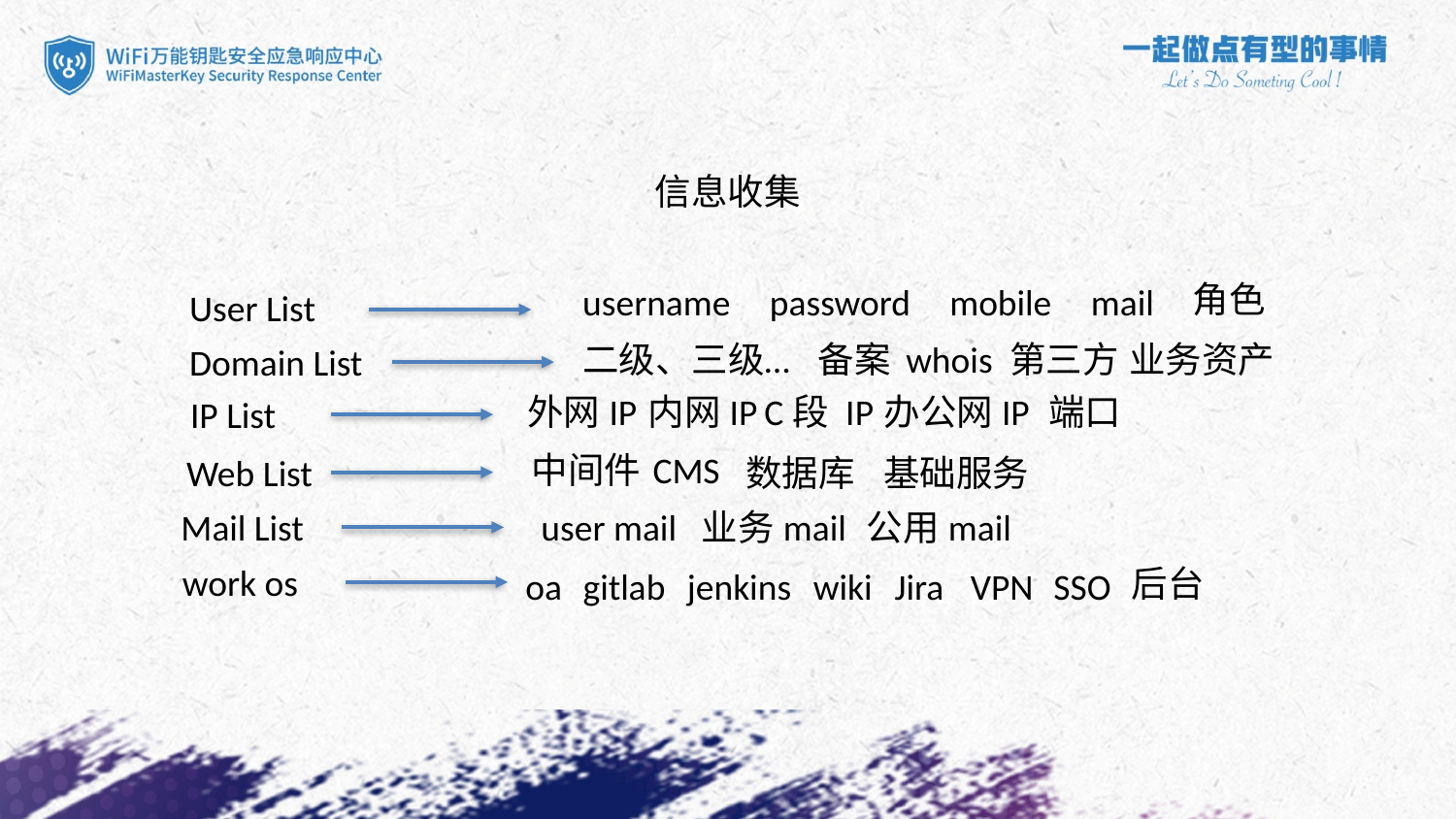

信息收集
角色
username
password
mobile
mail
User List

二级、三级…
备案
whois
第三方
业务资产
Domain List

外网IP
内网IP
C段 IP
办公网IP
端口
IP List

中间件
CMS
Web List
数据库
基础服务

Mail List
user mail
业务mail
公用mail

work os
后台
Jira
wiki
oa
gitlab
jenkins
VPN
SSO